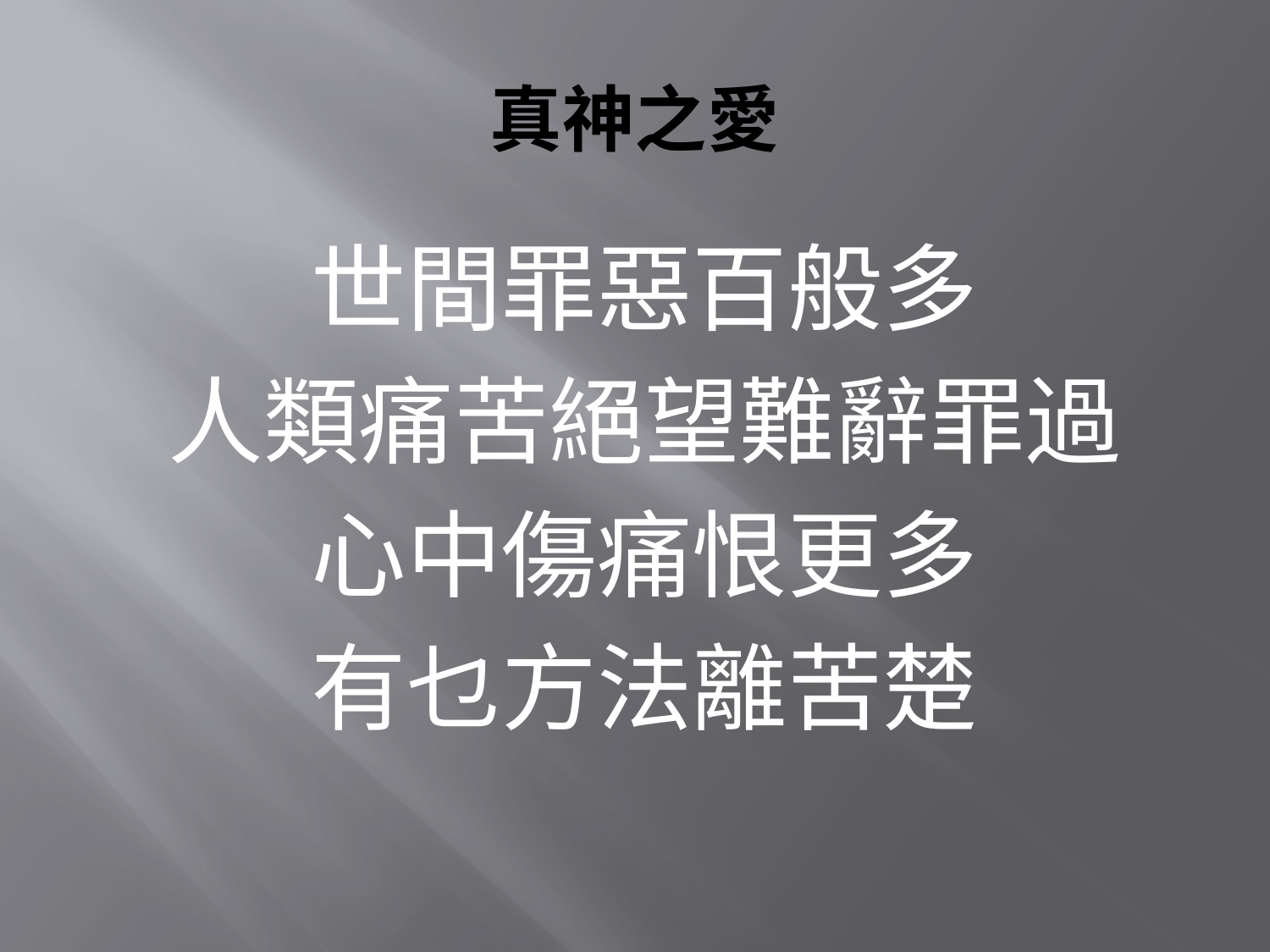

# 真神之愛
世間罪惡百般多
人類痛苦絕望難辭罪過
心中傷痛恨更多
有乜方法離苦楚